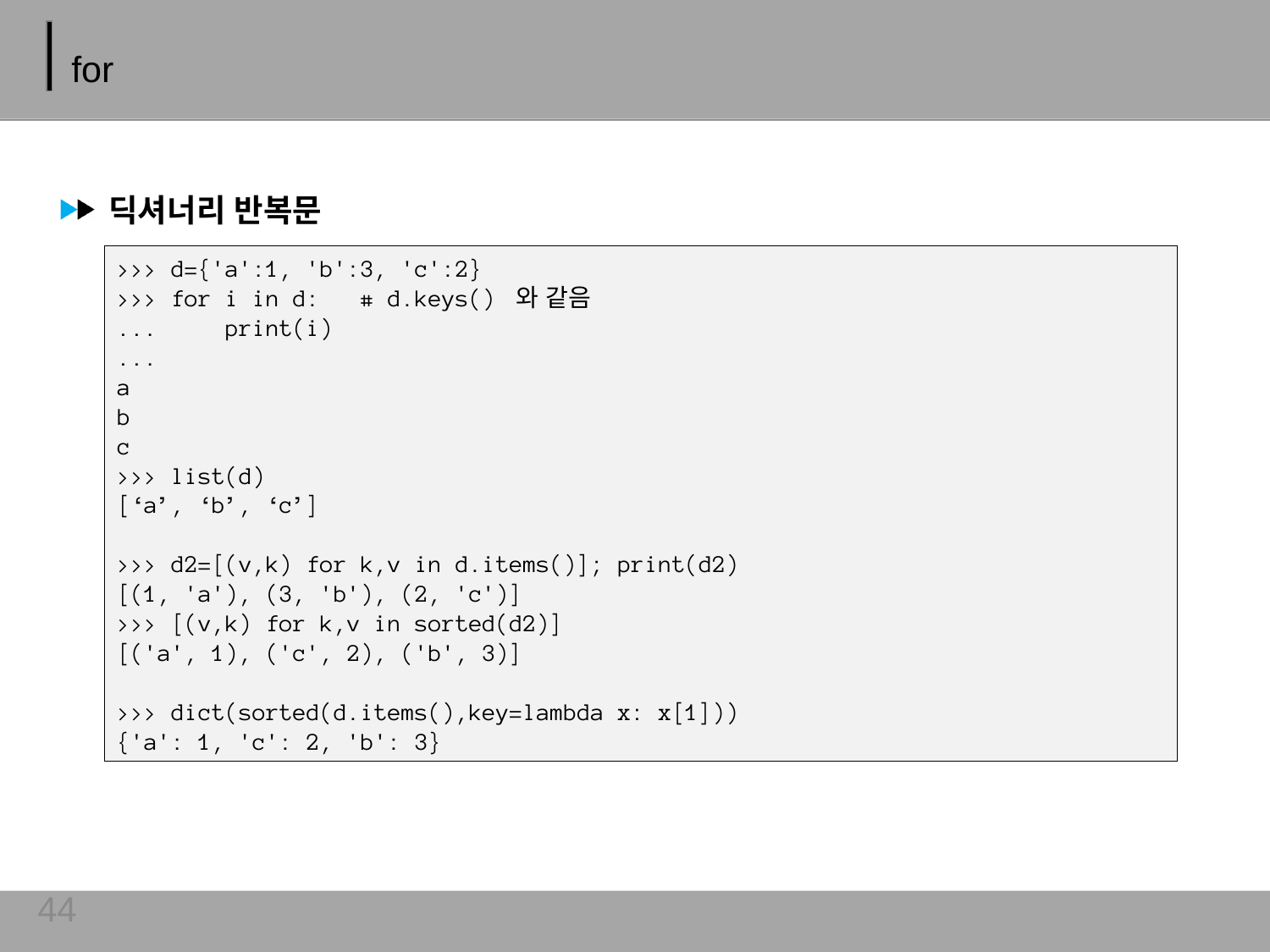

# for
딕셔너리 반복문
>>> d={'a':1, 'b':3, 'c':2}
>>> for i in d:   # d.keys() 와 같음
...     print(i)
...
a
b
c
>>> list(d)
[‘a’, ‘b’, ‘c’]

>>> d2=[(v,k) for k,v in d.items()]; print(d2)
[(1, 'a'), (3, 'b'), (2, 'c')]
>>> [(v,k) for k,v in sorted(d2)]
[('a', 1), ('c', 2), ('b', 3)]

>>> dict(sorted(d.items(),key=lambda x: x[1]))
{'a': 1, 'c': 2, 'b': 3}
44